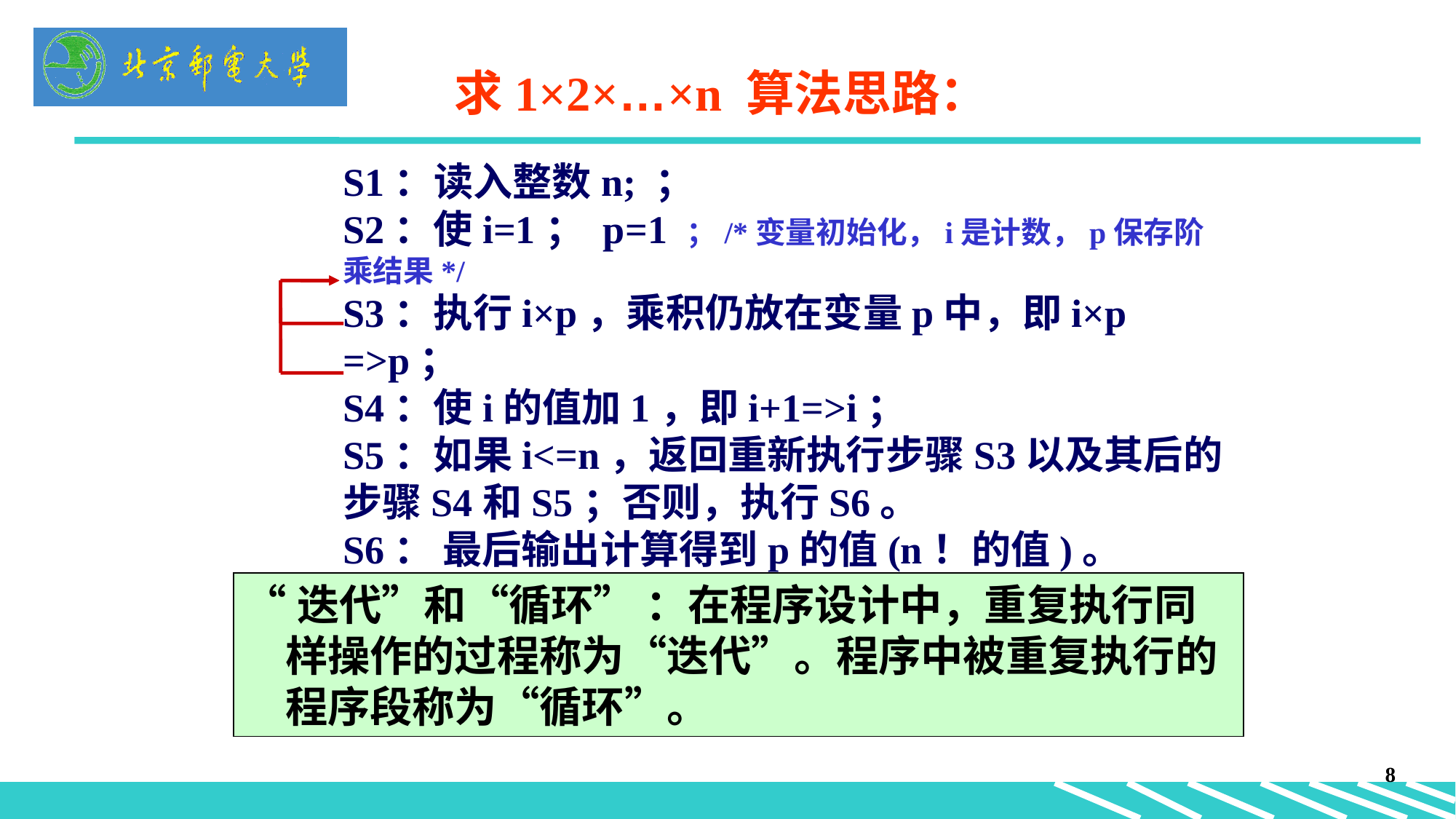

求1×2×…×n 算法思路：
S1：读入整数n; ；
S2：使i=1； p=1 ；/*变量初始化，i是计数，p保存阶乘结果*/
S3：执行i×p，乘积仍放在变量p中，即i×p =>p；
S4：使i的值加1，即i+1=>i；
S5：如果i<=n，返回重新执行步骤S3以及其后的步骤S4和S5；否则，执行S6。
S6： 最后输出计算得到p的值(n！的值)。

“迭代”和“循环” ：在程序设计中，重复执行同样操作的过程称为“迭代”。程序中被重复执行的程序段称为“循环”。
8